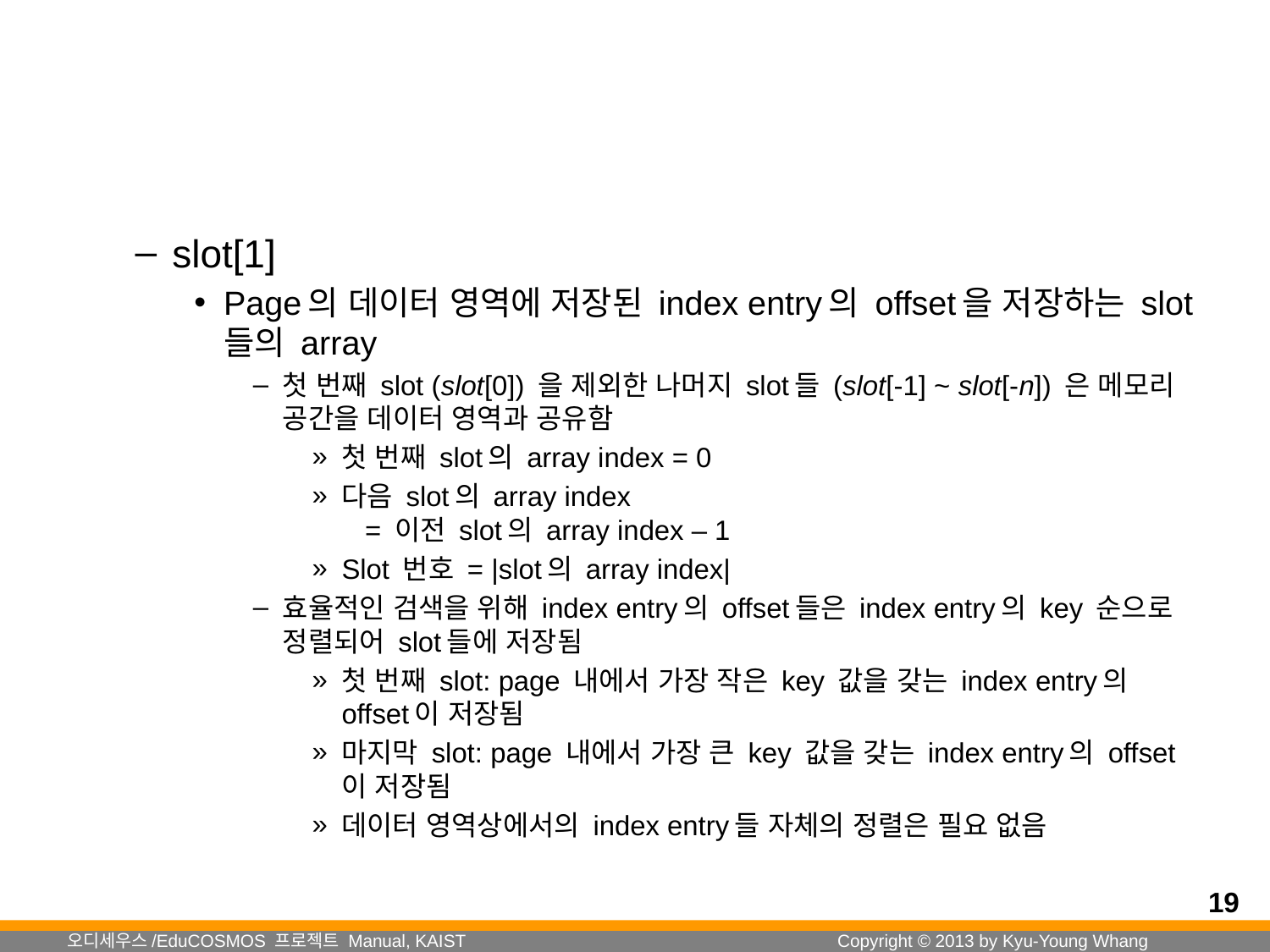

#
slot[1]
Page의 데이터 영역에 저장된 index entry의 offset을 저장하는 slot들의 array
첫 번째 slot (slot[0]) 을 제외한 나머지 slot들 (slot[-1] ~ slot[-n]) 은 메모리 공간을 데이터 영역과 공유함
첫 번째 slot의 array index = 0
다음 slot의 array index
   = 이전 slot의 array index – 1
Slot 번호 = |slot의 array index|
효율적인 검색을 위해 index entry의 offset들은 index entry의 key 순으로 정렬되어 slot들에 저장됨
첫 번째 slot: page 내에서 가장 작은 key 값을 갖는 index entry의 offset이 저장됨
마지막 slot: page 내에서 가장 큰 key 값을 갖는 index entry의 offset이 저장됨
데이터 영역상에서의 index entry들 자체의 정렬은 필요 없음